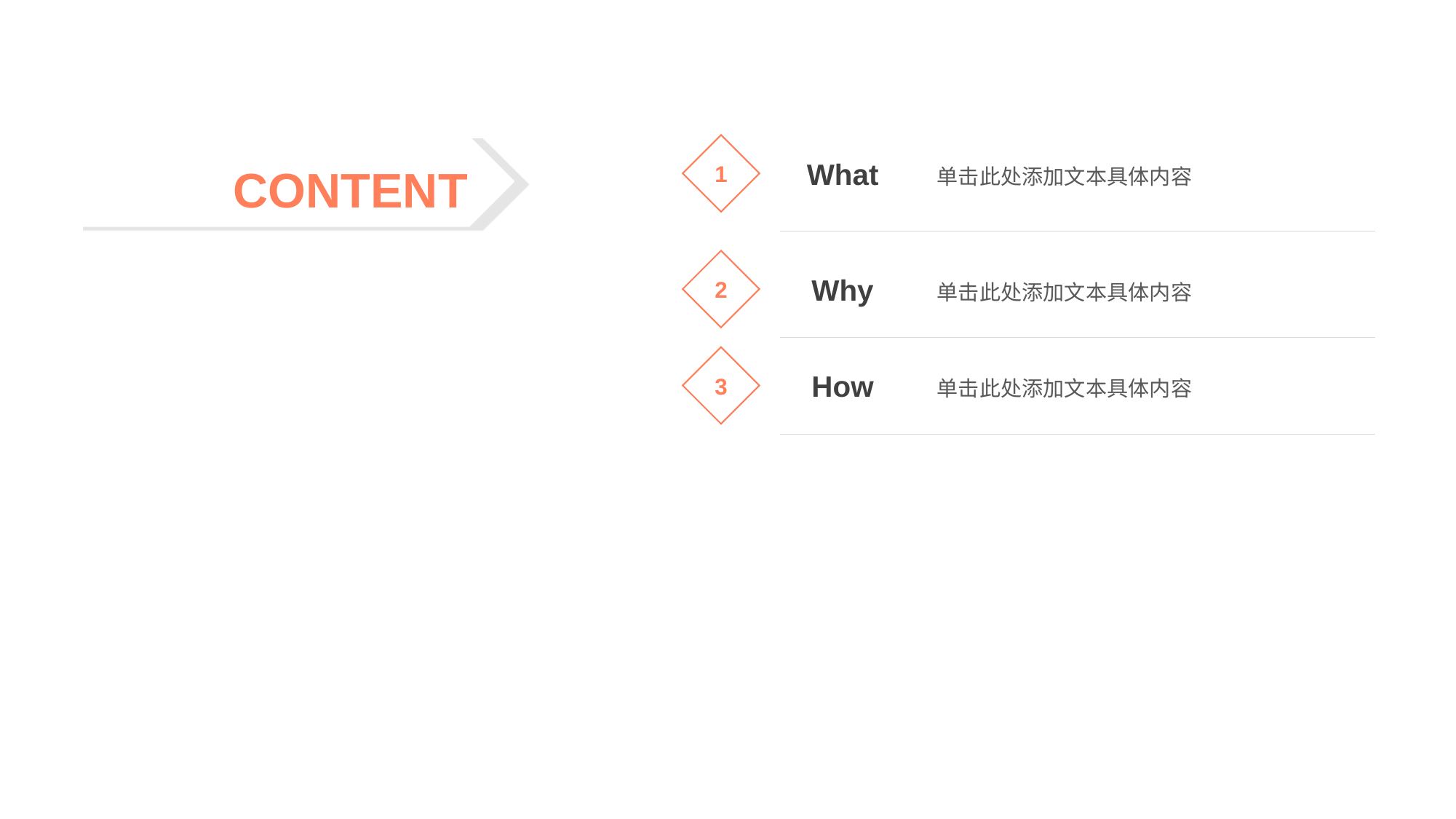

1

单击此处添加文本具体内容
What
CONTENT
2
单击此处添加文本具体内容
Why
3
单击此处添加文本具体内容
How